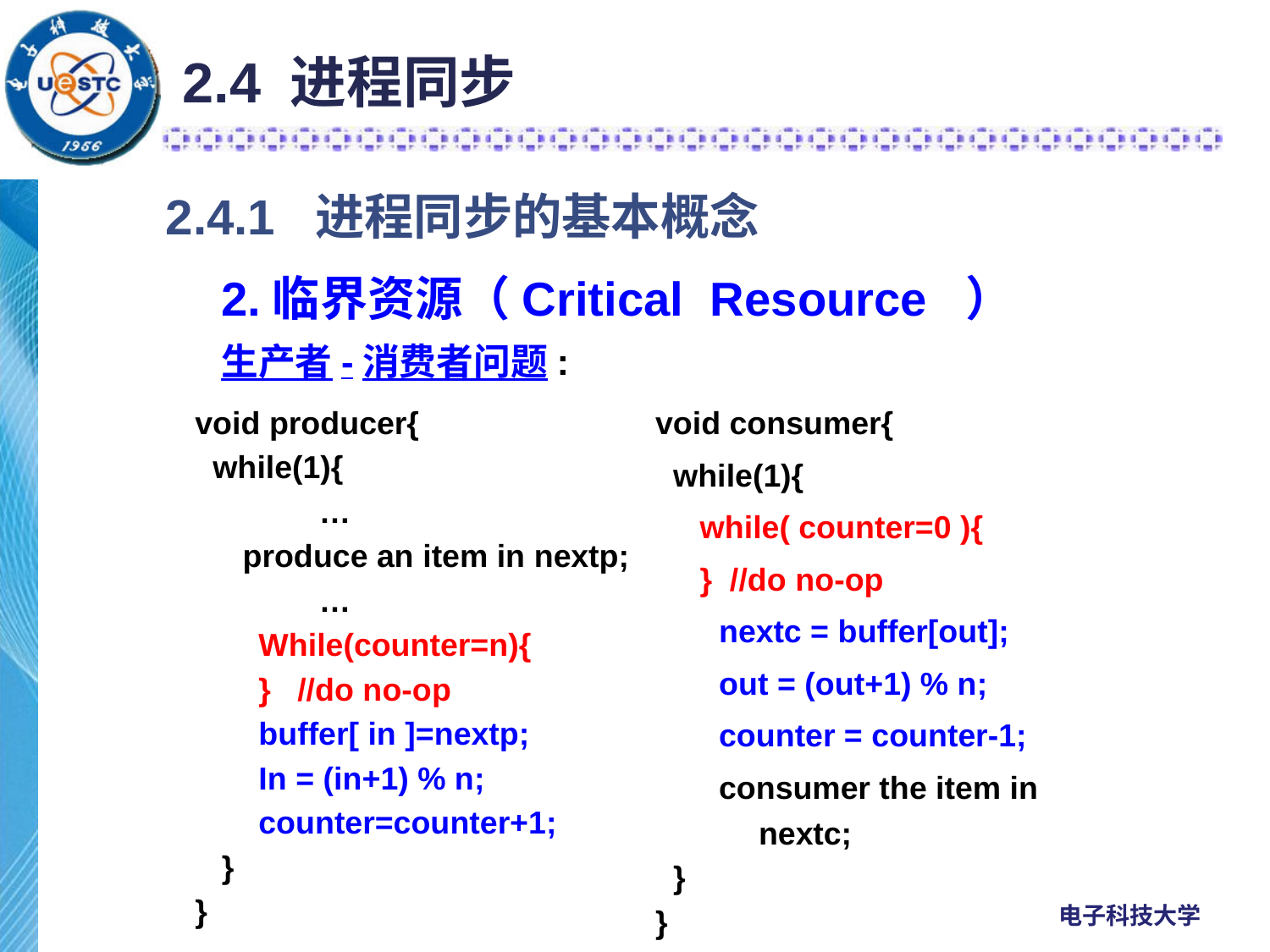

2.4 进程同步
2.4.1  进程同步的基本概念
2.临界资源（Critical  Resource  ）

生产者-消费者问题:
void consumer{
  while(1){
     while( counter=0 ){
     }  //do no-op
nextc = buffer[out];
out = (out+1) % n;
counter = counter-1;
consumer the item in nextc;
  }
}
void producer{
  while(1){
              …
	produce an item in nextp;
              …
While(counter=n){
}   //do no-op
buffer[ in ]=nextp;
In = (in+1) % n;
counter=counter+1;
   }
}